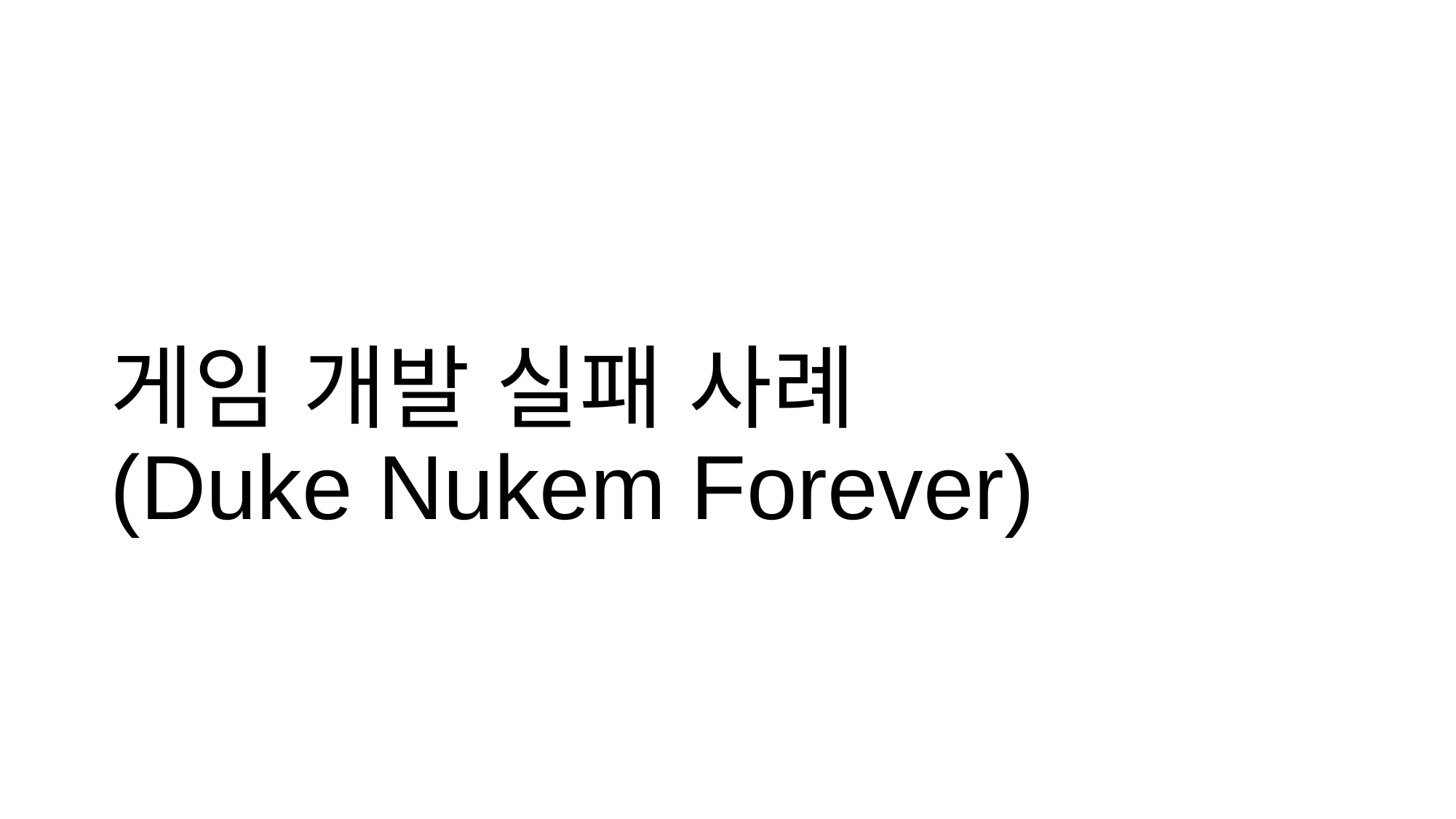

# 게임 개발 실패 사례 (Duke Nukem Forever)